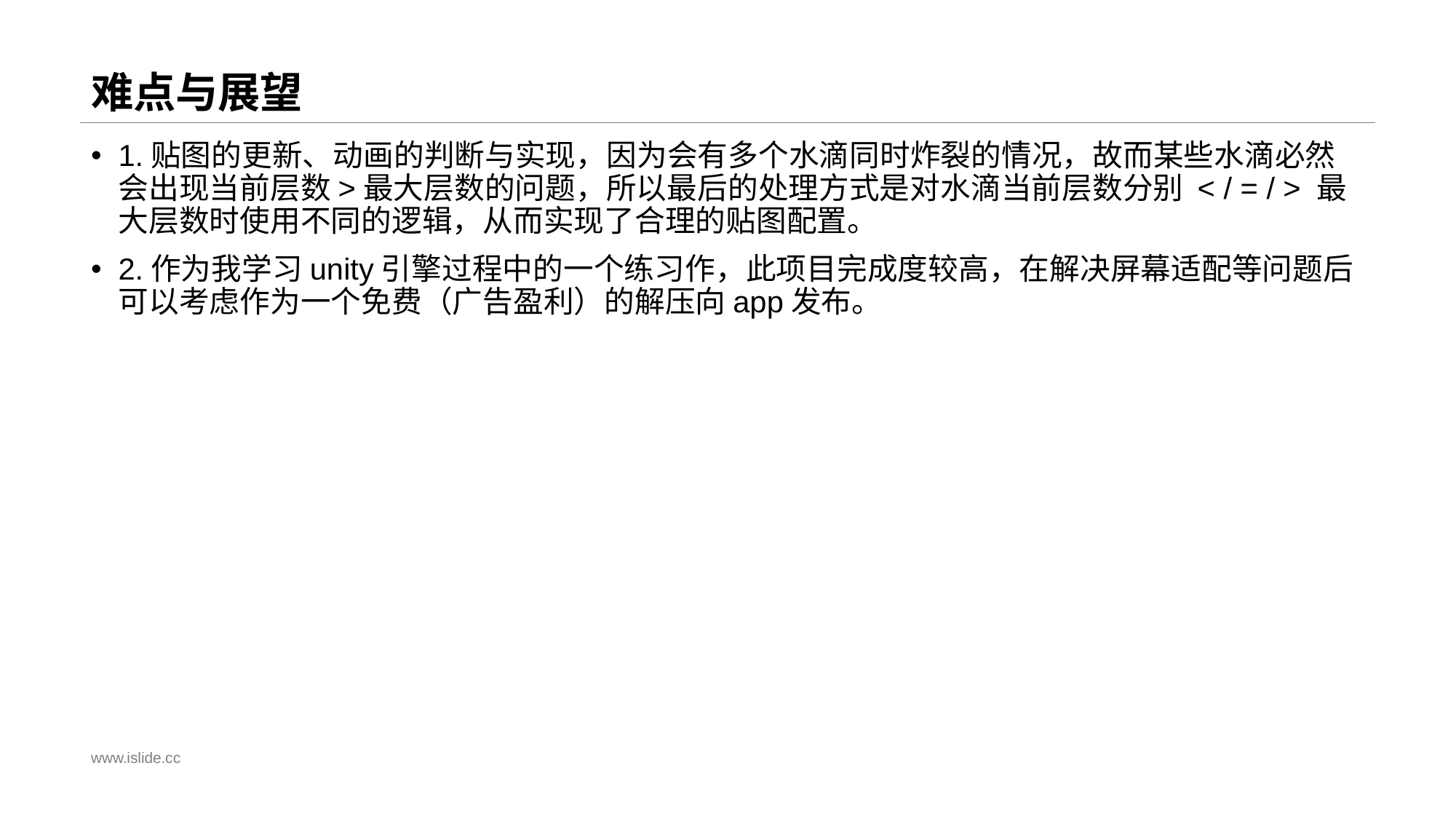

# 难点与展望
1.贴图的更新、动画的判断与实现，因为会有多个水滴同时炸裂的情况，故而某些水滴必然会出现当前层数>最大层数的问题，所以最后的处理方式是对水滴当前层数分别 < / = / > 最大层数时使用不同的逻辑，从而实现了合理的贴图配置。
2.作为我学习unity引擎过程中的一个练习作，此项目完成度较高，在解决屏幕适配等问题后可以考虑作为一个免费（广告盈利）的解压向app发布。
www.islide.cc
8